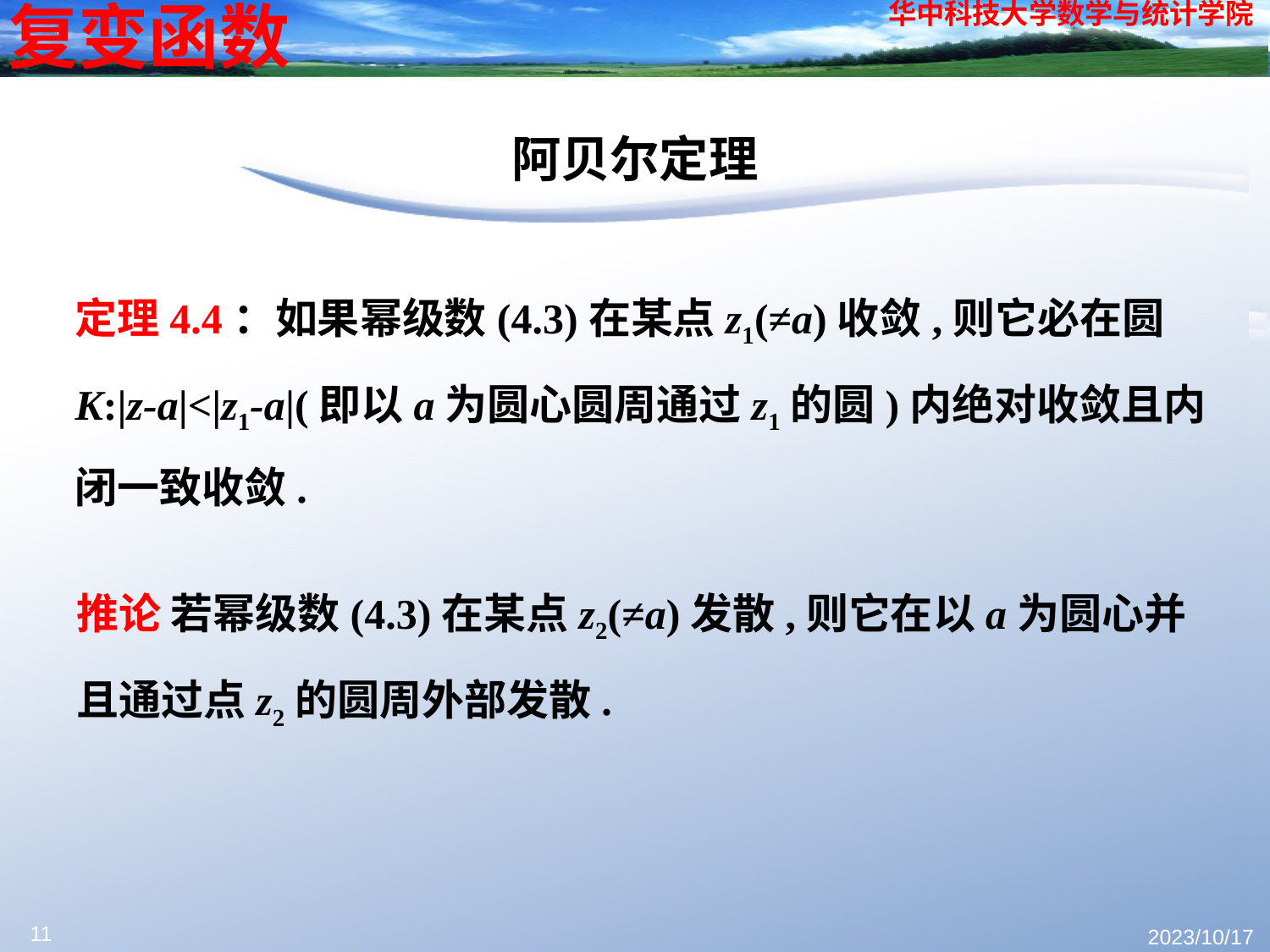

阿贝尔定理
定理4.4：如果幂级数(4.3)在某点z1(≠a)收敛,则它必在圆K:|z-a|<|z1-a|(即以a为圆心圆周通过z1的圆)内绝对收敛且内闭一致收敛.
推论 若幂级数(4.3)在某点z2(≠a)发散,则它在以a为圆心并且通过点z2的圆周外部发散.
11
2023/10/17